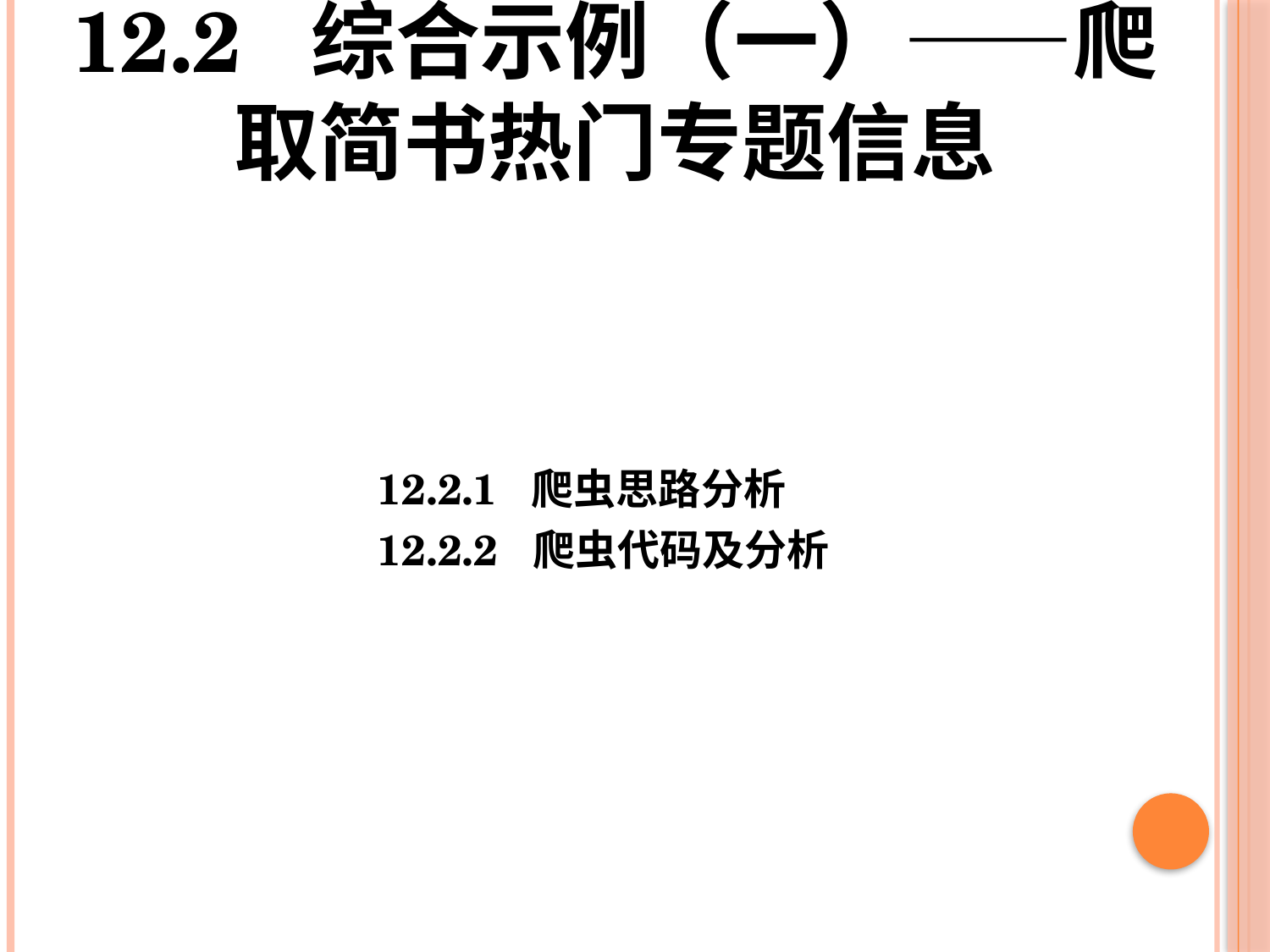

# 12.2  综合示例（一）——爬取简书热门专题信息
12.2.1  爬虫思路分析
12.2.2  爬虫代码及分析